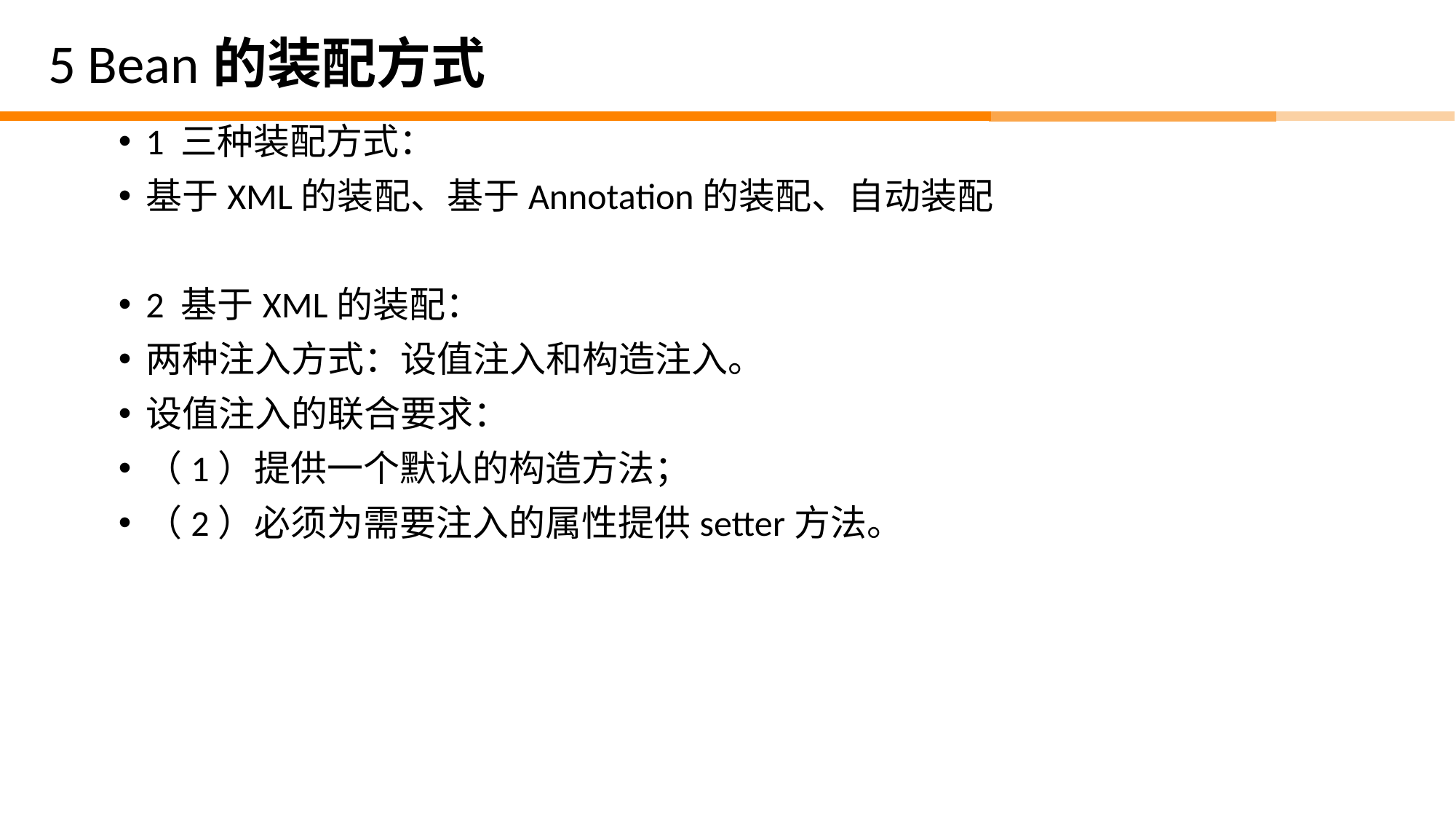

# 5 Bean的装配方式
1 三种装配方式：
基于XML的装配、基于Annotation的装配、自动装配

2 基于XML的装配：
两种注入方式：设值注入和构造注入。
设值注入的联合要求：
（1）提供一个默认的构造方法；
（2）必须为需要注入的属性提供setter方法。